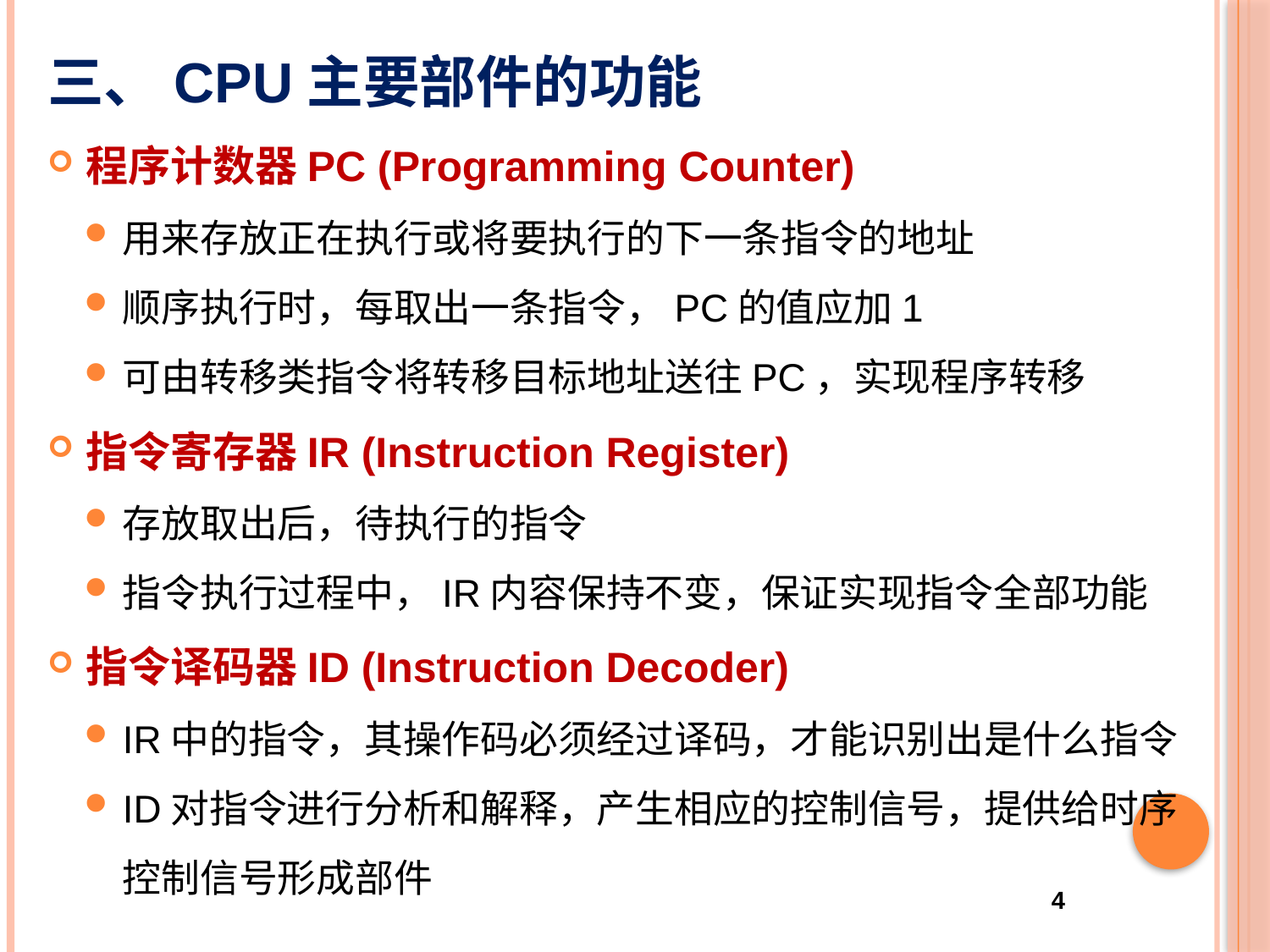

三、CPU主要部件的功能
程序计数器PC (Programming Counter)
用来存放正在执行或将要执行的下一条指令的地址
顺序执行时，每取出一条指令，PC的值应加1
可由转移类指令将转移目标地址送往PC，实现程序转移
指令寄存器IR (Instruction Register)
存放取出后，待执行的指令
指令执行过程中，IR内容保持不变，保证实现指令全部功能
指令译码器ID (Instruction Decoder)
IR中的指令，其操作码必须经过译码，才能识别出是什么指令
ID对指令进行分析和解释，产生相应的控制信号，提供给时序控制信号形成部件
4